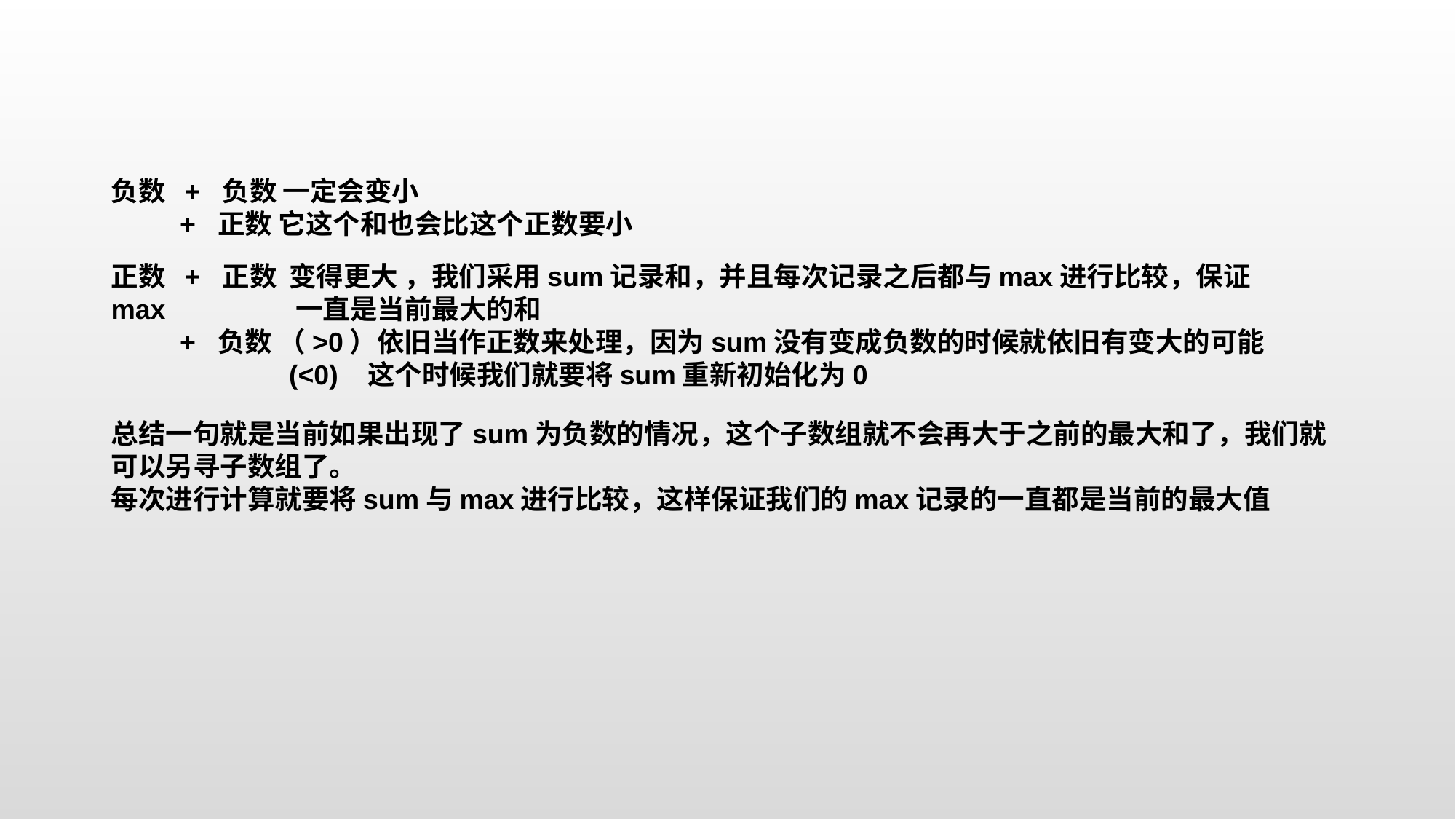

负数  +  负数 一定会变小
         +  正数 它这个和也会比这个正数要小
正数  +  正数  变得更大 ，我们采用sum记录和，并且每次记录之后都与max进行比较，保证max	         一直是当前最大的和
         +  负数 （>0）依旧当作正数来处理，因为sum没有变成负数的时候就依旧有变大的可能
   	         (<0)   这个时候我们就要将sum重新初始化为0

总结一句就是当前如果出现了sum为负数的情况，这个子数组就不会再大于之前的最大和了，我们就可以另寻子数组了。
每次进行计算就要将sum与max进行比较，这样保证我们的max记录的一直都是当前的最大值